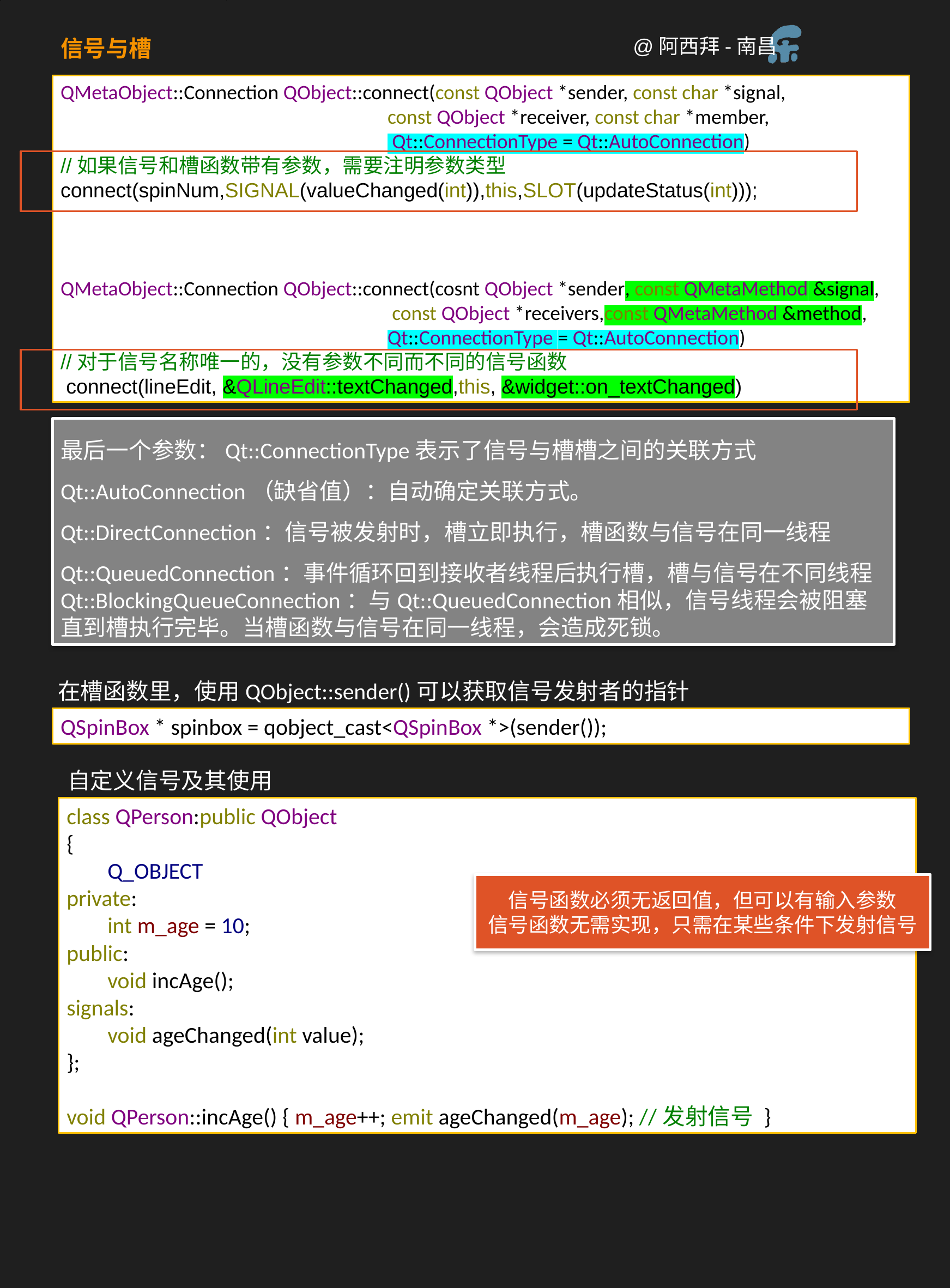

信号与槽
QMetaObject::Connection QObject::connect(const QObject *sender, const char *signal,
const QObject *receiver, const char *member,
 Qt::ConnectionType = Qt::AutoConnection)
//如果信号和槽函数带有参数，需要注明参数类型 connect(spinNum,SIGNAL(valueChanged(int)),this,SLOT(updateStatus(int)));

QMetaObject::Connection QObject::connect(cosnt QObject *sender, const QMetaMethod &signal,
 const QObject *receivers,const QMetaMethod &method,
Qt::ConnectionType = Qt::AutoConnection)
//对于信号名称唯一的，没有参数不同而不同的信号函数
 connect(lineEdit, &QLineEdit::textChanged,this, &widget::on_textChanged)

最后一个参数：Qt::ConnectionType表示了信号与槽槽之间的关联方式
Qt::AutoConnection（缺省值）：自动确定关联方式。
Qt::DirectConnection：信号被发射时，槽立即执行，槽函数与信号在同一线程
Qt::QueuedConnection：事件循环回到接收者线程后执行槽，槽与信号在不同线程
Qt::BlockingQueueConnection：与Qt::QueuedConnection相似，信号线程会被阻塞直到槽执行完毕。当槽函数与信号在同一线程，会造成死锁。
在槽函数里，使用QObject::sender()可以获取信号发射者的指针
QSpinBox * spinbox = qobject_cast<QSpinBox *>(sender());
自定义信号及其使用
class QPerson:public QObject
{
Q_OBJECT
private:
int m_age = 10;
public:
void incAge();
signals:
void ageChanged(int value);
};
void QPerson::incAge() { m_age++; emit ageChanged(m_age); //发射信号 }
信号函数必须无返回值，但可以有输入参数
信号函数无需实现，只需在某些条件下发射信号